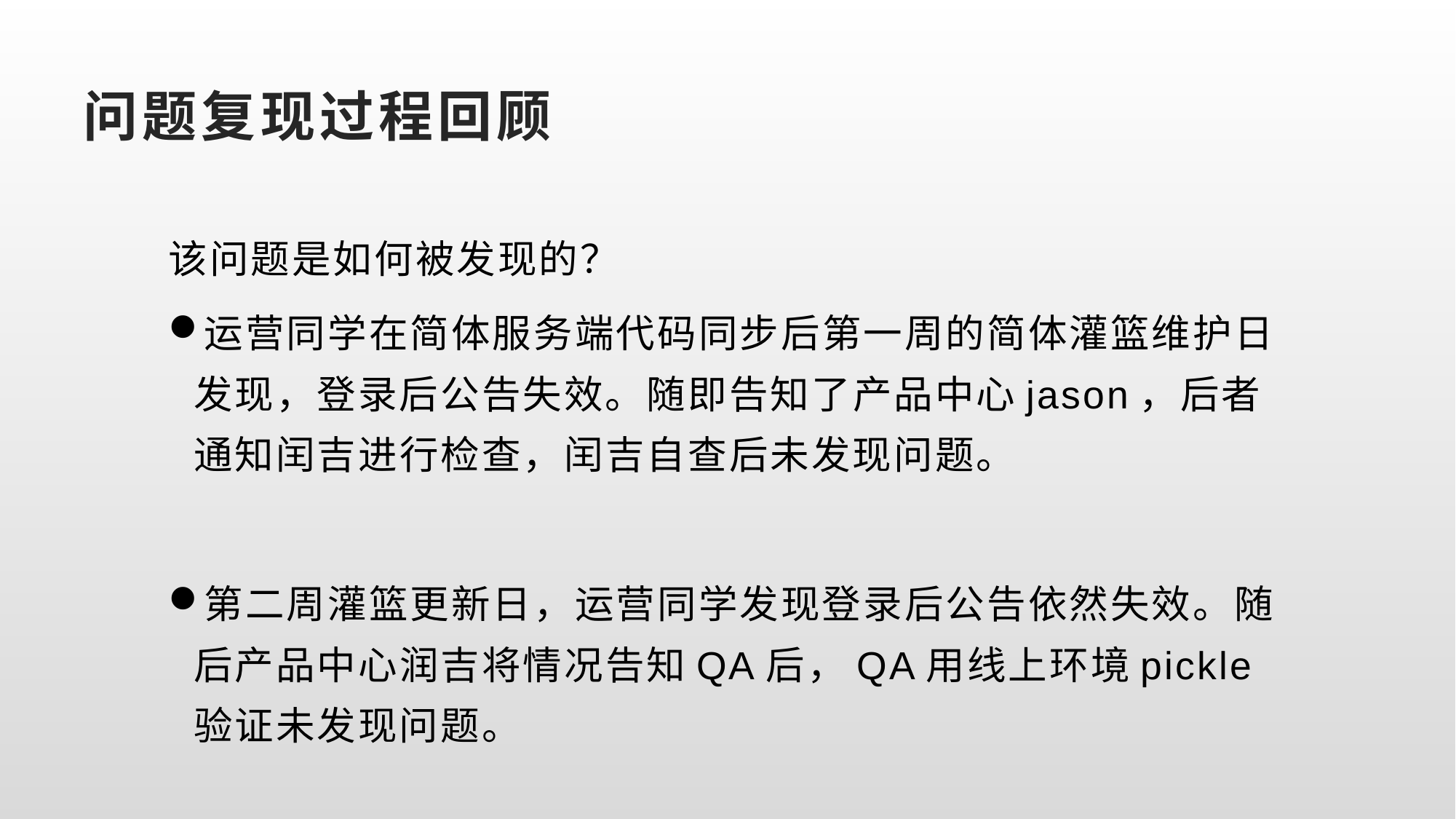

# 问题复现过程回顾
该问题是如何被发现的？
运营同学在简体服务端代码同步后第一周的简体灌篮维护日发现，登录后公告失效。随即告知了产品中心jason，后者通知闰吉进行检查，闰吉自查后未发现问题。

第二周灌篮更新日，运营同学发现登录后公告依然失效。随后产品中心润吉将情况告知QA后，QA用线上环境pickle验证未发现问题。